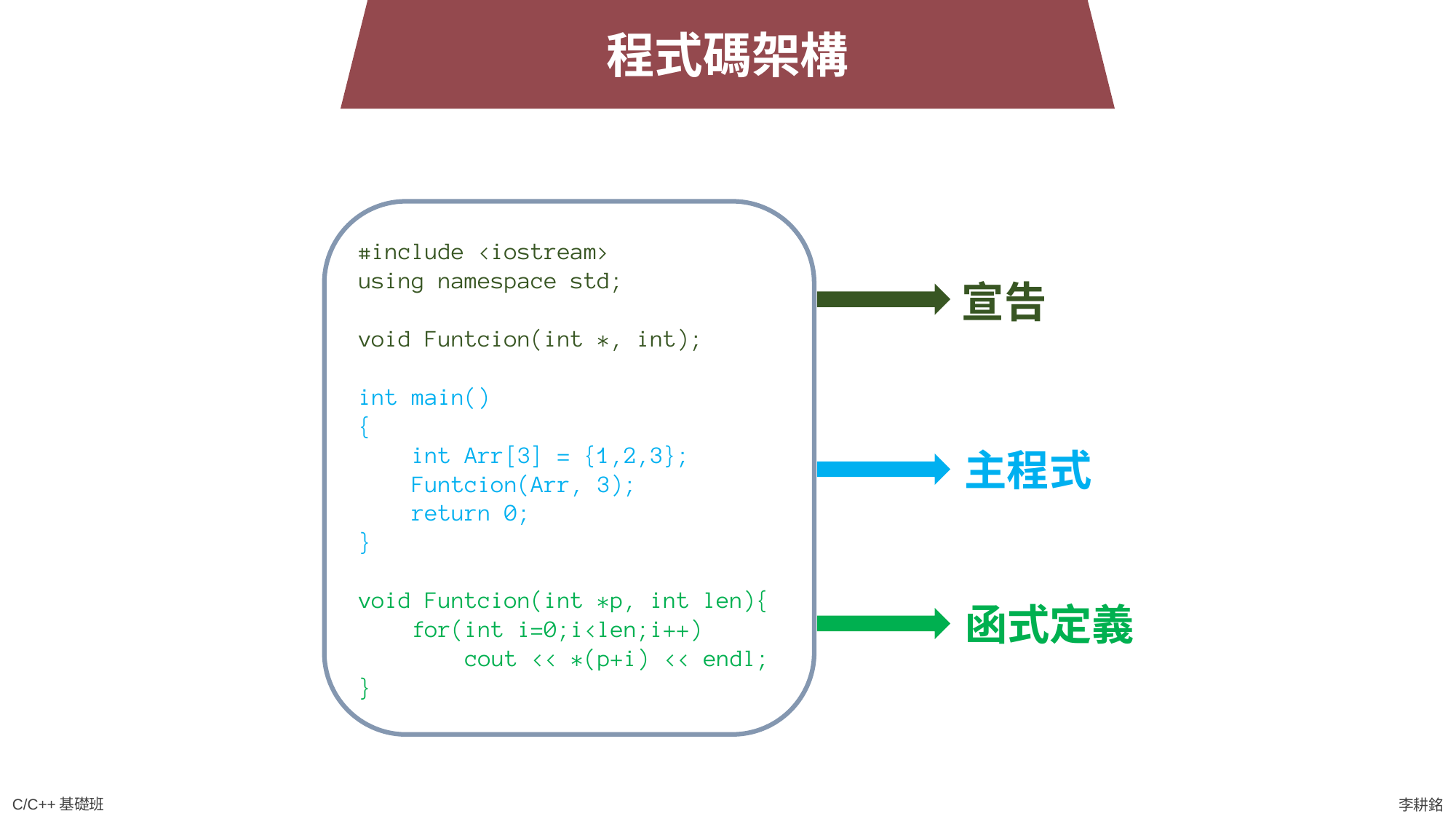

程式碼架構
#include <iostream>
using namespace std;

void Funtcion(int *, int);

int main()
{
    int Arr[3] = {1,2,3};
    Funtcion(Arr, 3);
    return 0;
}

void Funtcion(int *p, int len){
    for(int i=0;i<len;i++)
        cout << *(p+i) << endl;
}
宣告

主程式

函式定義

C/C++基礎班
李耕銘